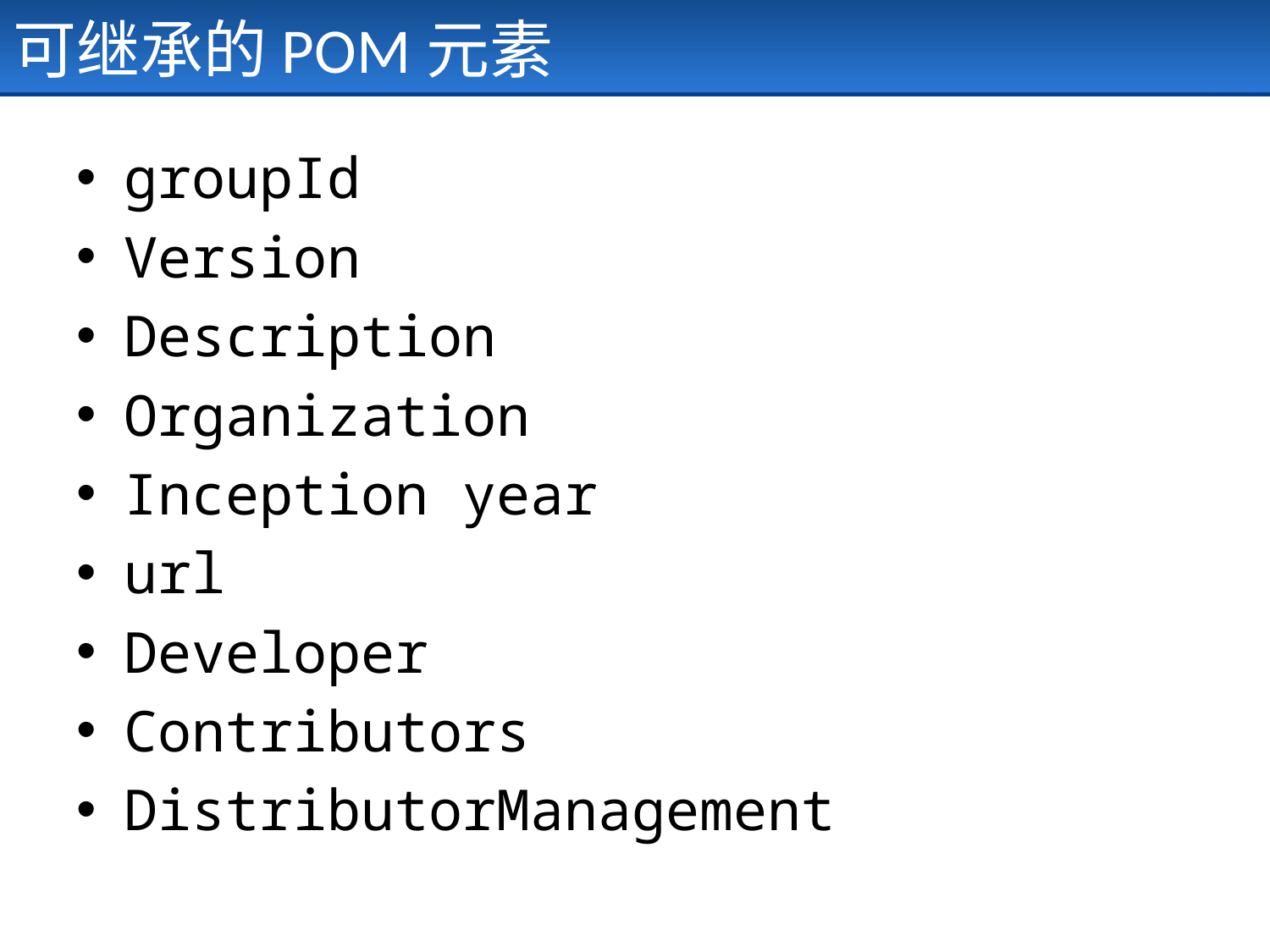

# 可继承的POM元素
groupId
Version
Description
Organization
Inception year
url
Developer
Contributors
DistributorManagement